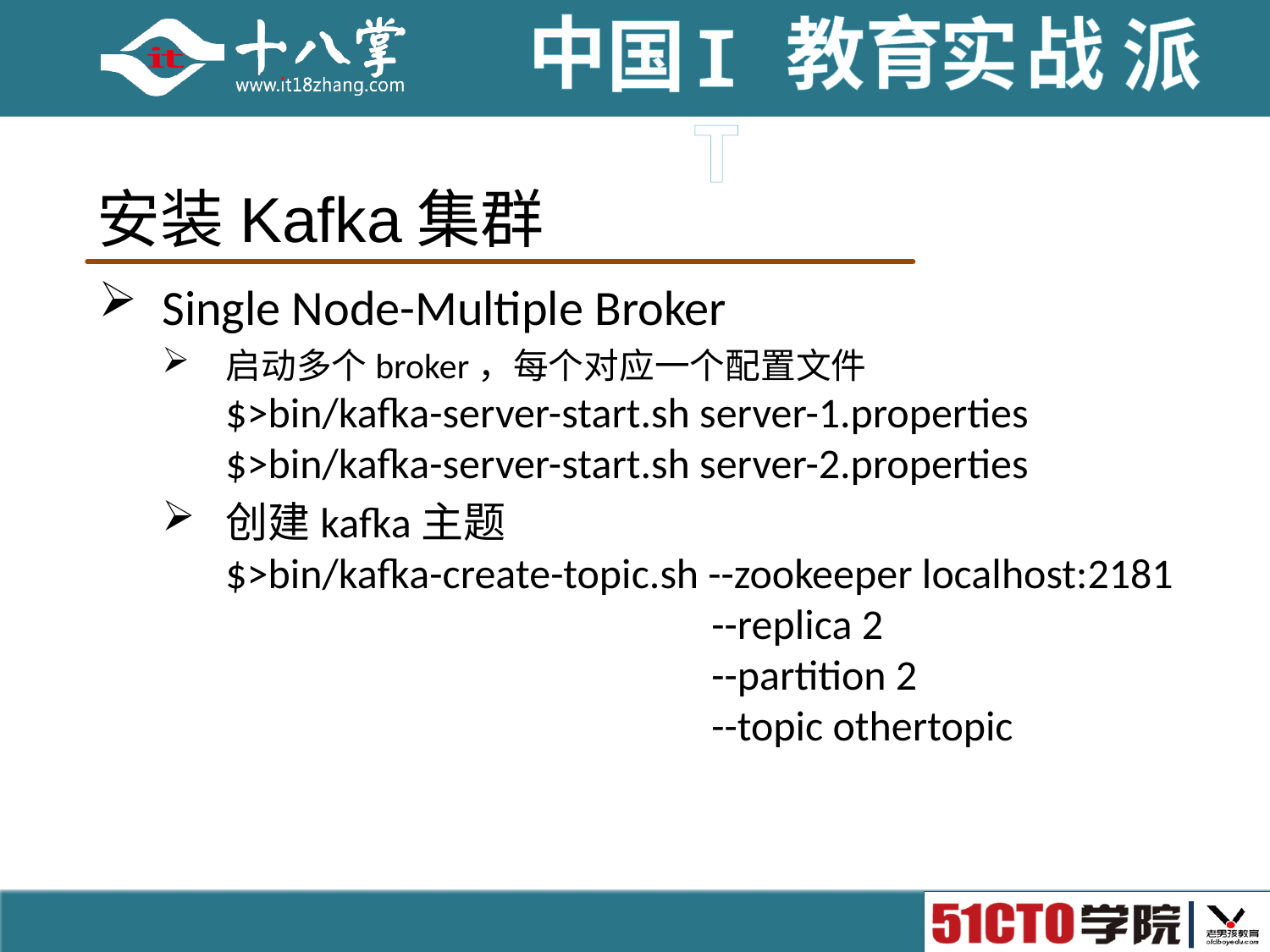

# 安装Kafka集群
Single Node-Multiple Broker
启动多个broker，每个对应一个配置文件
$>bin/kafka-server-start.sh server-1.properties
$>bin/kafka-server-start.sh server-2.properties
创建kafka主题
$>bin/kafka-create-topic.sh --zookeeper localhost:2181
                                                   --replica 2
                                                   --partition 2
                                                   --topic othertopic